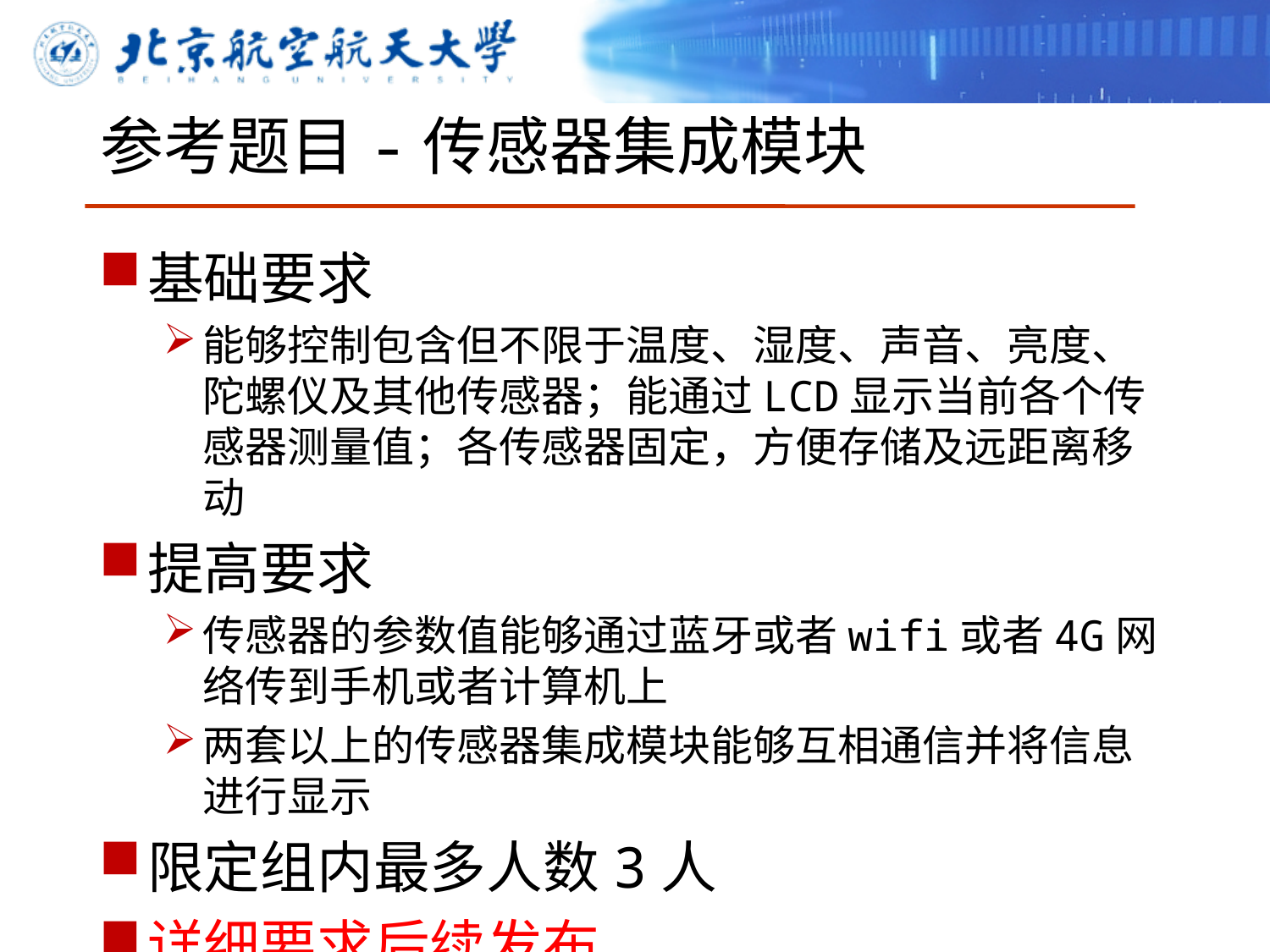

# 参考题目-传感器集成模块
基础要求
能够控制包含但不限于温度、湿度、声音、亮度、陀螺仪及其他传感器；能通过LCD显示当前各个传感器测量值；各传感器固定，方便存储及远距离移动
提高要求
传感器的参数值能够通过蓝牙或者wifi或者4G网络传到手机或者计算机上
两套以上的传感器集成模块能够互相通信并将信息进行显示
限定组内最多人数3人
详细要求后续发布